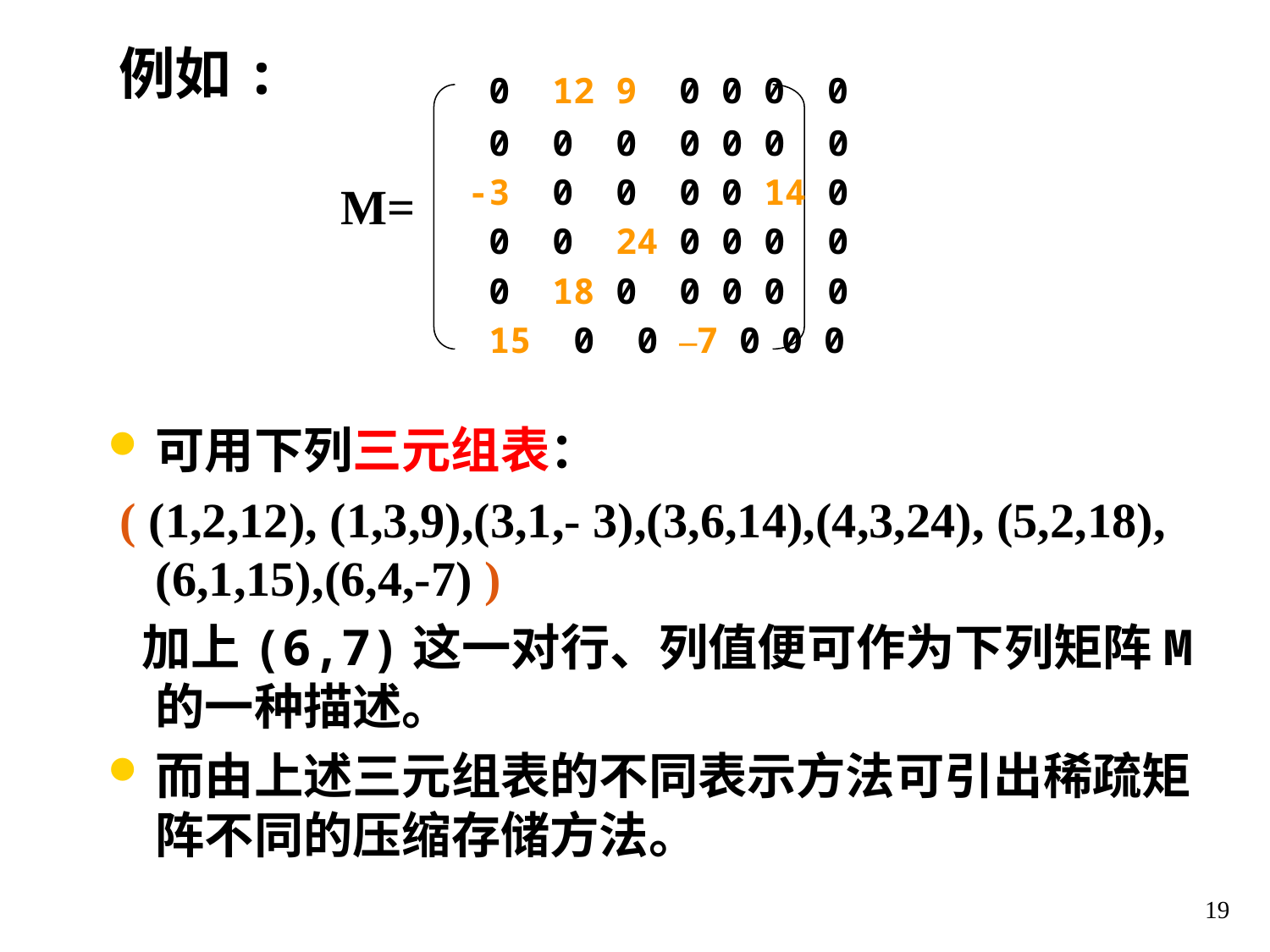

0  12 9  0 0 0  0
       0  0  0  0 0 0  0
      -3  0  0  0 0 14 0
       0  0  24 0 0 0  0
       0  18 0  0 0 0  0
       15  0  0 –7 0 0 0

M=
# 例如:
可用下列三元组表：
 ( (1,2,12), (1,3,9),(3,1,- 3),(3,6,14),(4,3,24), (5,2,18), (6,1,15),(6,4,-7) )
  加上(6,7)这一对行、列值便可作为下列矩阵M的一种描述。
而由上述三元组表的不同表示方法可引出稀疏矩阵不同的压缩存储方法。

19